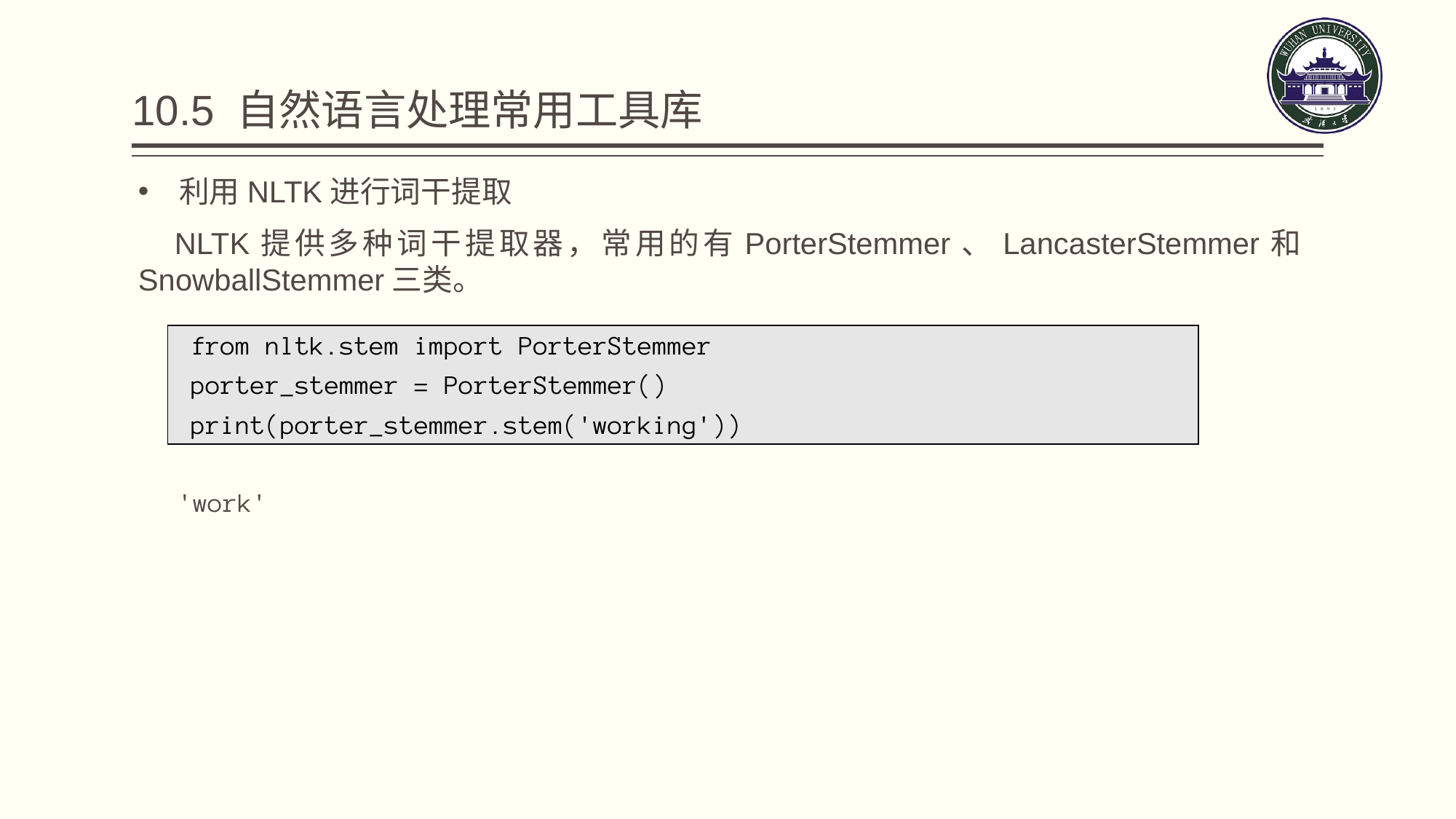

# 10.5 自然语言处理常用工具库
利用NLTK进行词干提取
   NLTK提供多种词干提取器，常用的有PorterStemmer、LancasterStemmer和SnowballStemmer三类。

| from nltk.stem import PorterStemmer |
| --- |
| porter\_stemmer = PorterStemmer() |
| print(porter\_stemmer.stem('working')) |
'work'